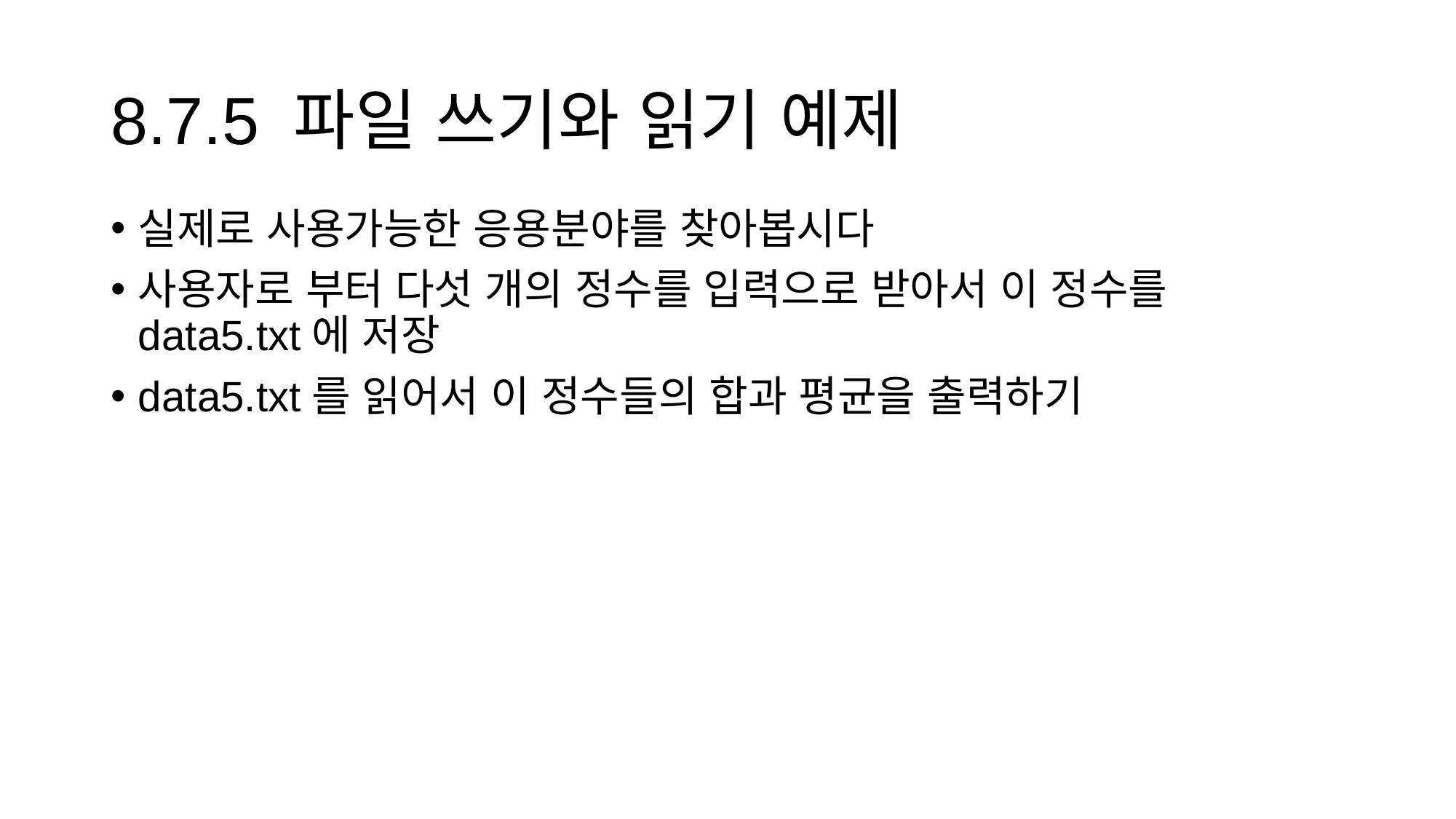

# 8.7.5 파일 쓰기와 읽기 예제
실제로 사용가능한 응용분야를 찾아봅시다
사용자로 부터 다섯 개의 정수를 입력으로 받아서 이 정수를 data5.txt에 저장
data5.txt를 읽어서 이 정수들의 합과 평균을 출력하기